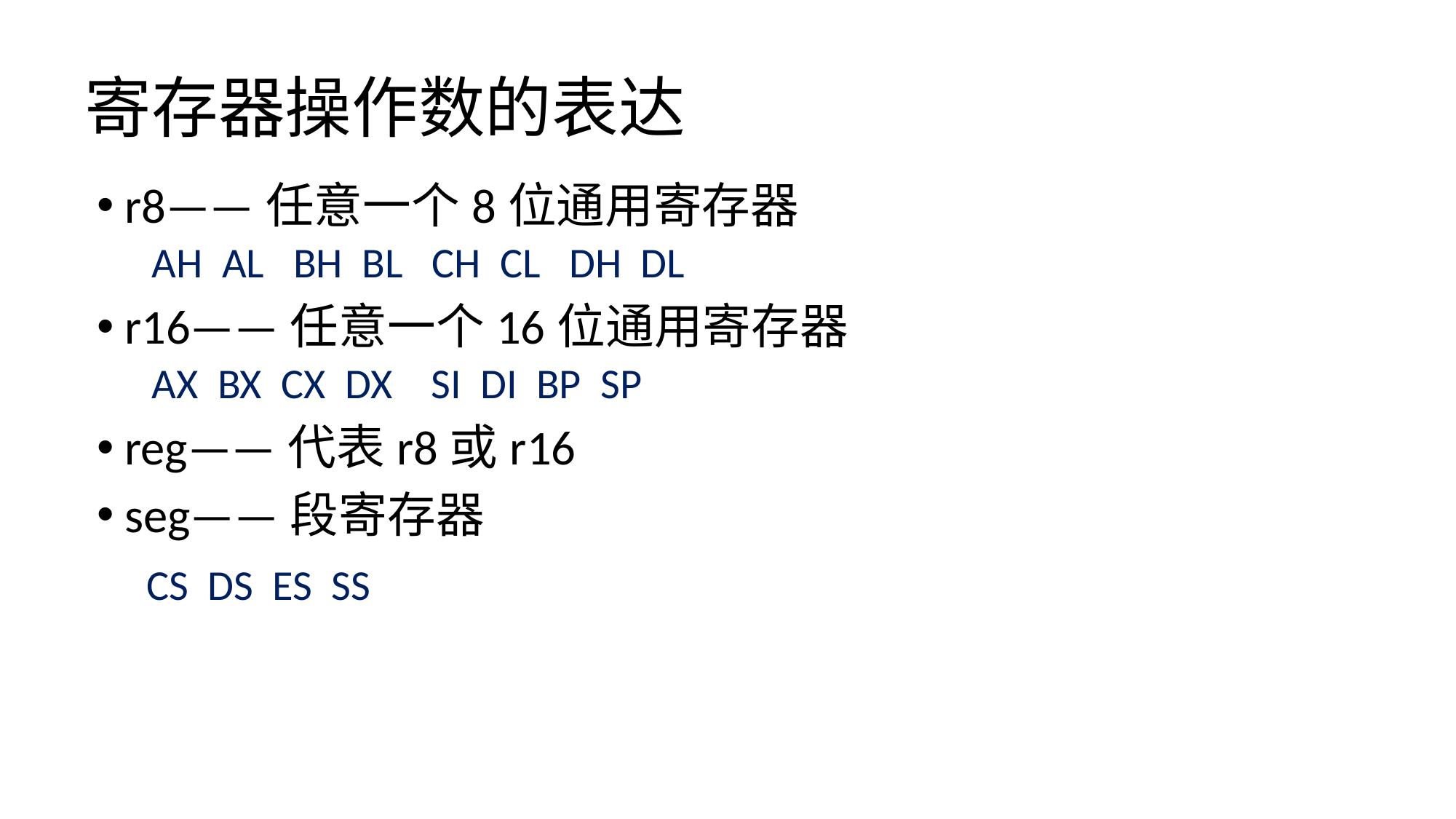

# 寄存器操作数的表达
r8——任意一个8位通用寄存器
AH  AL   BH  BL   CH  CL   DH  DL
r16——任意一个16位通用寄存器
AX  BX  CX  DX    SI  DI  BP  SP
reg——代表r8或r16
seg——段寄存器
	  CS  DS  ES  SS